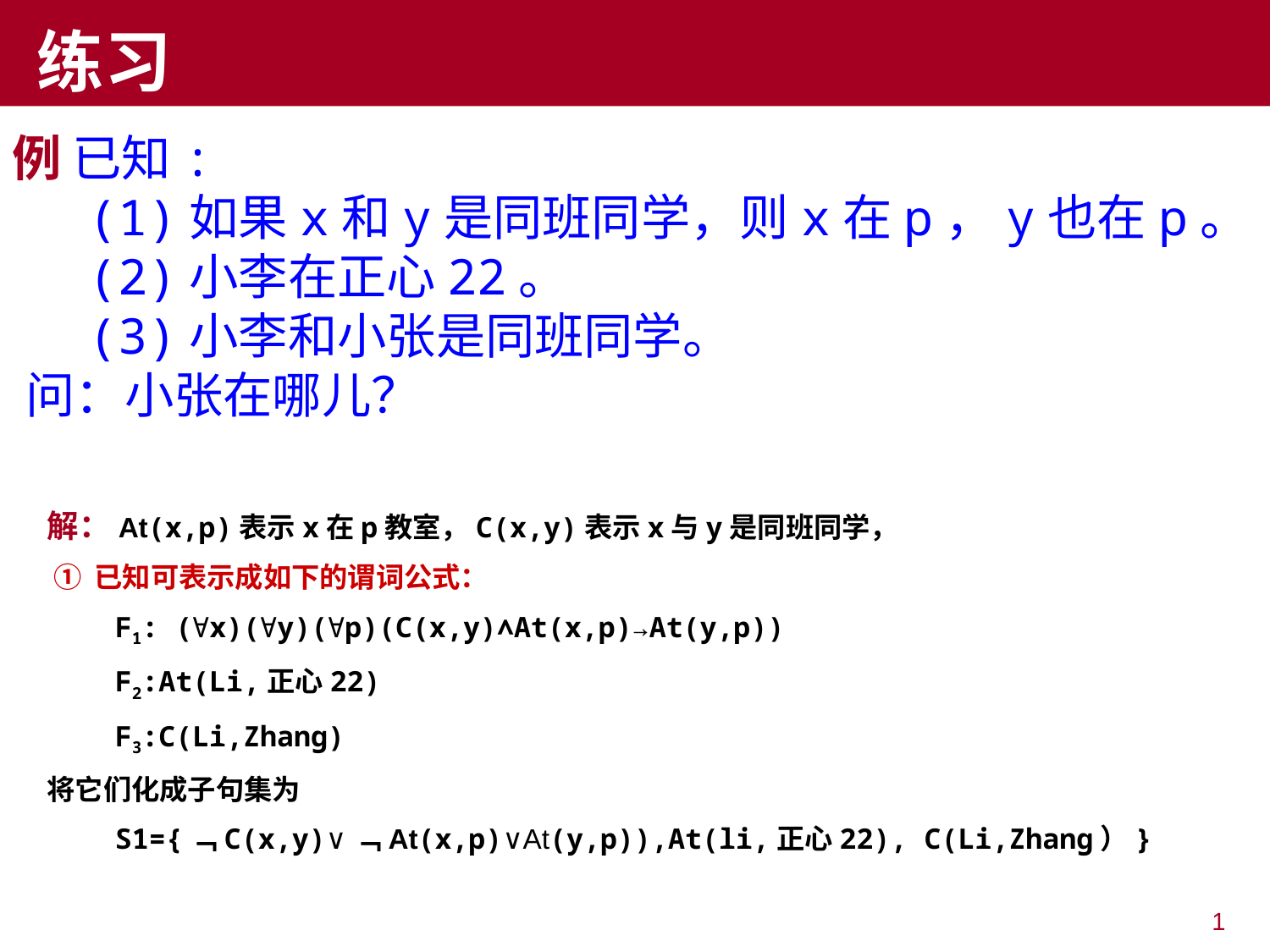

# 练习
   例 已知:
    (1)如果x和y是同班同学，则x在p，y也在p。
    (2)小李在正心22。
    (3)小李和小张是同班同学。
    问：小张在哪儿？

解：At(x,p)表示x在p教室，C(x,y)表示x与y是同班同学，
 ① 已知可表示成如下的谓词公式：
    F1: (∀x)(∀y)(∀p)(C(x,y)∧At(x,p)→At(y,p))
    F2:At(Li,正心22)
    F3:C(Li,Zhang)
将它们化成子句集为
    S1={﹁C(x,y)∨﹁At(x,p)∨At(y,p)),At(li,正心22), C(Li,Zhang）}

1